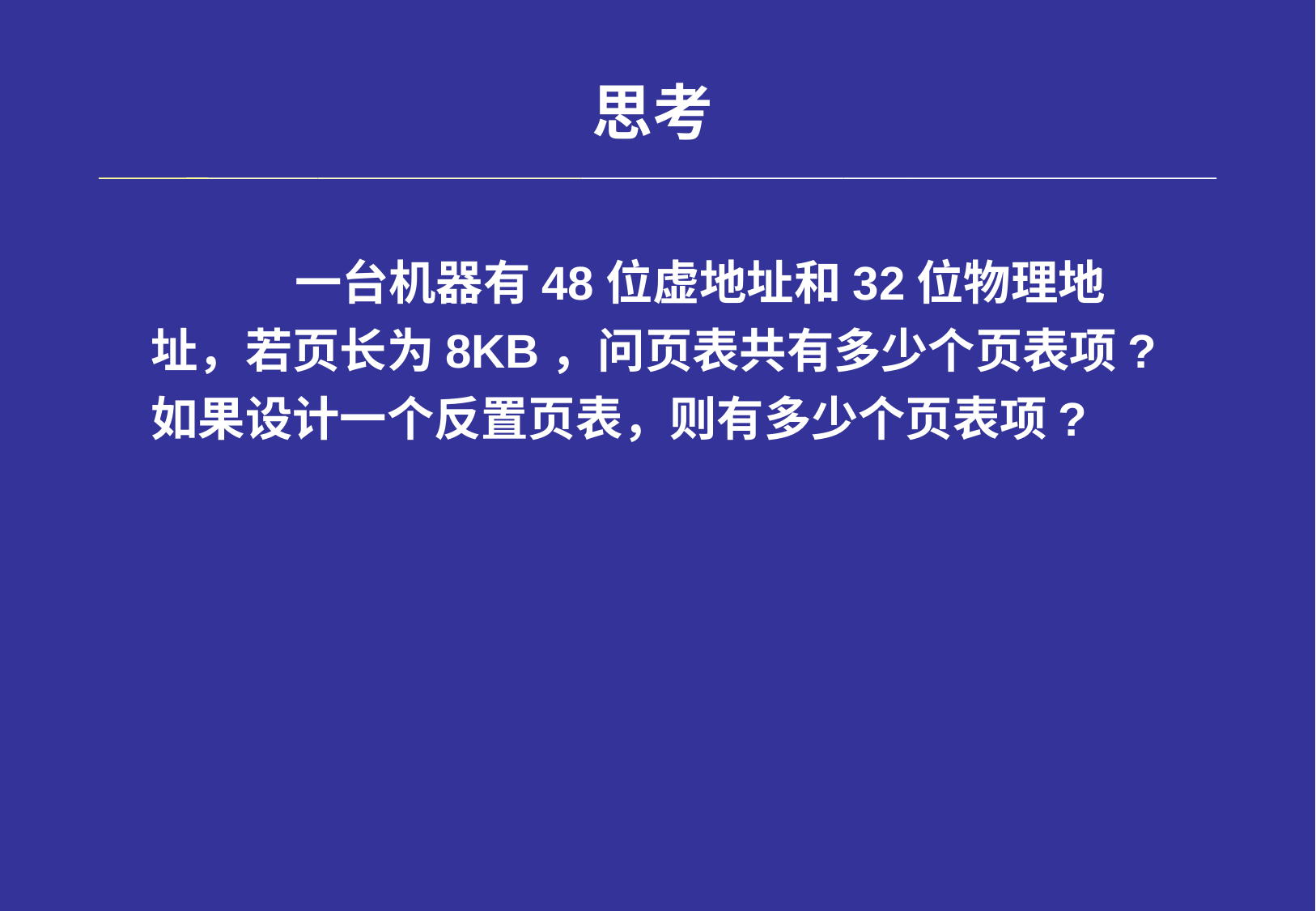

# 思考
		 一台机器有48位虚地址和32位物理地址，若页长为8KB，问页表共有多少个页表项?如果设计一个反置页表，则有多少个页表项?